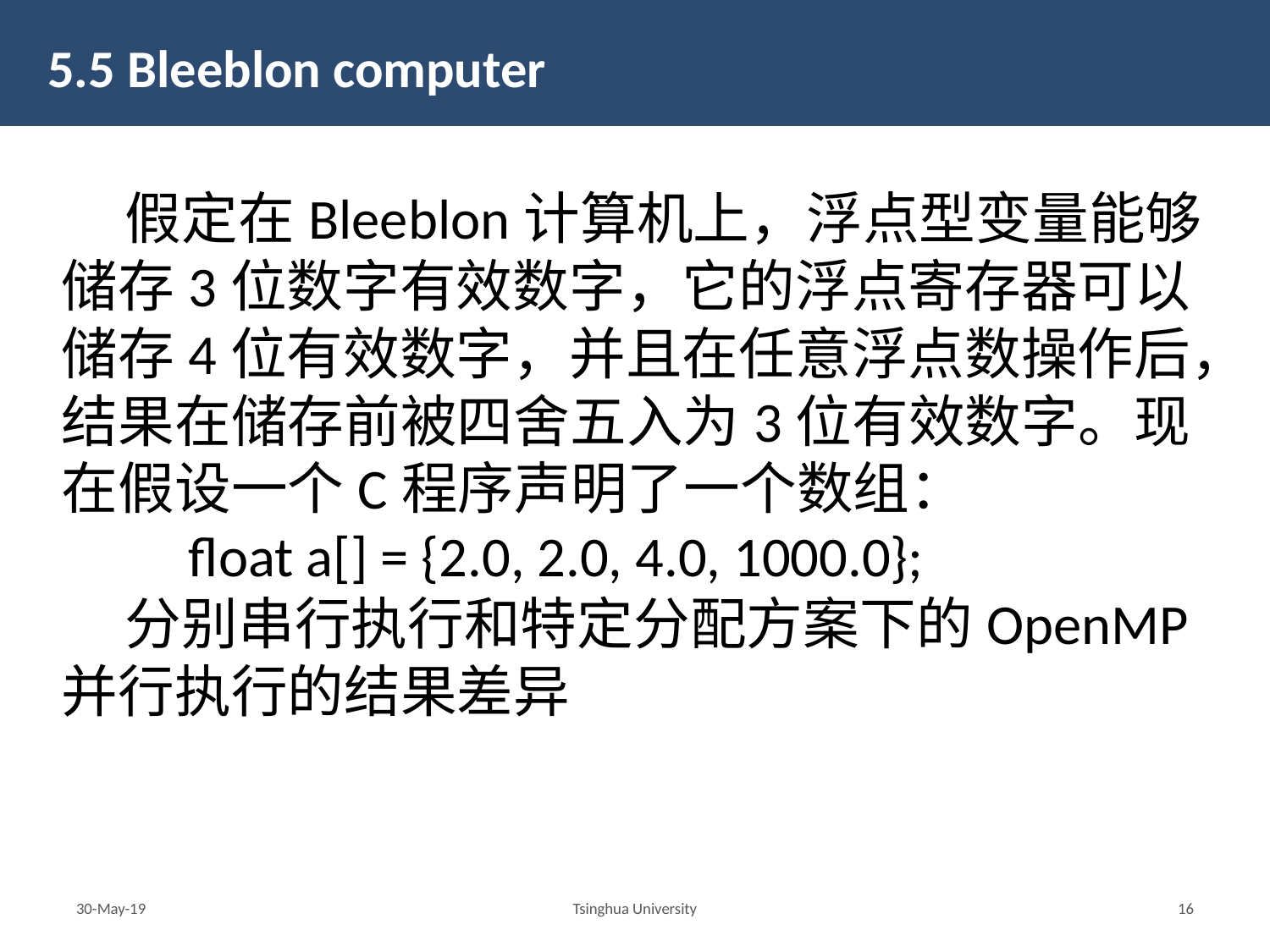

# 5.5 Bleeblon computer
假定在Bleeblon计算机上，浮点型变量能够储存3位数字有效数字，它的浮点寄存器可以储存4位有效数字，并且在任意浮点数操作后，结果在储存前被四舍五入为3位有效数字。现在假设一个C程序声明了一个数组：
	float a[] = {2.0, 2.0, 4.0, 1000.0};
分别串行执行和特定分配方案下的OpenMP并行执行的结果差异
30-May-19
Tsinghua University
16